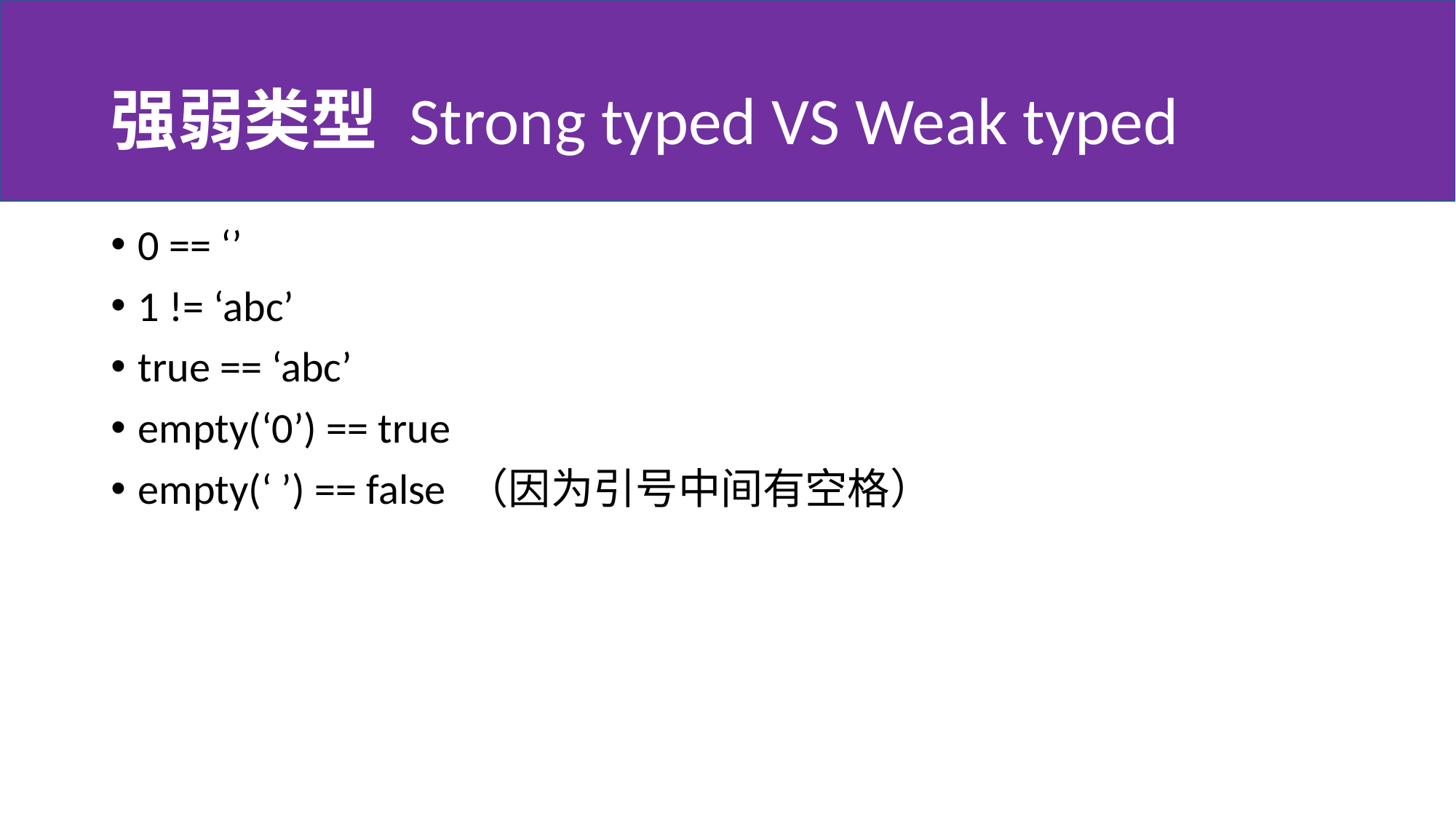

# 强弱类型 Strong typed VS Weak typed
0 == ‘’
1 != ‘abc’
true == ‘abc’
empty(‘0’) == true
empty(‘ ’) == false （因为引号中间有空格）